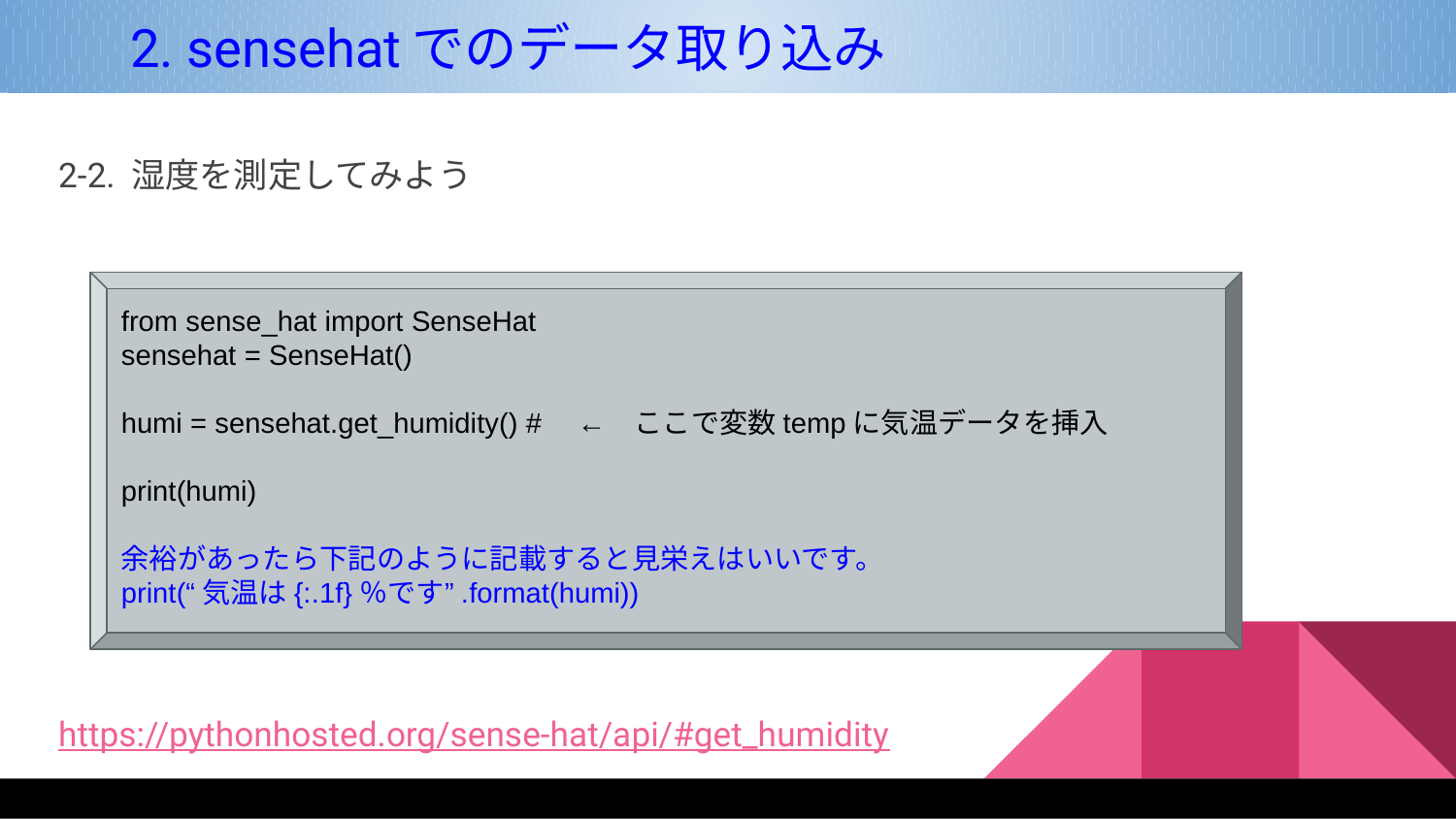

2. sensehatでのデータ取り込み
2-2. 湿度を測定してみよう

https://pythonhosted.org/sense-hat/api/#get_humidity
from sense_hat import SenseHat
sensehat = SenseHat()

humi = sensehat.get_humidity() #　←　ここで変数tempに気温データを挿入

print(humi)

余裕があったら下記のように記載すると見栄えはいいです。
print(“気温は{:.1f}％です”.format(humi))